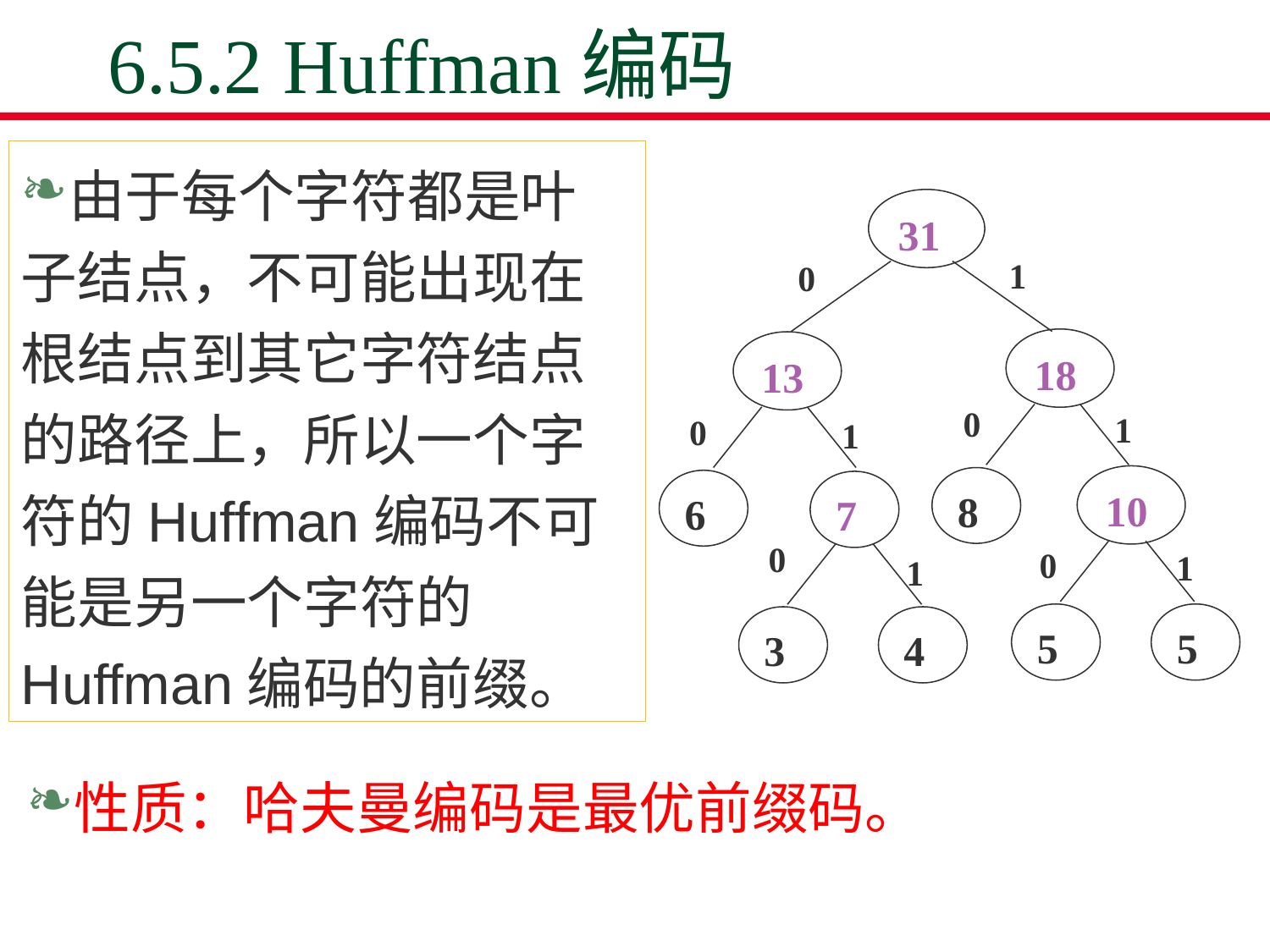

# 6.5.2 Huffman编码
由于每个字符都是叶子结点，不可能出现在根结点到其它字符结点的路径上，所以一个字符的Huffman编码不可能是另一个字符的Huffman编码的前缀。
31
1
0

18

10
8

5
5
13

6
7

3
4
0
1
0
1
0
0
1
1
性质：哈夫曼编码是最优前缀码。